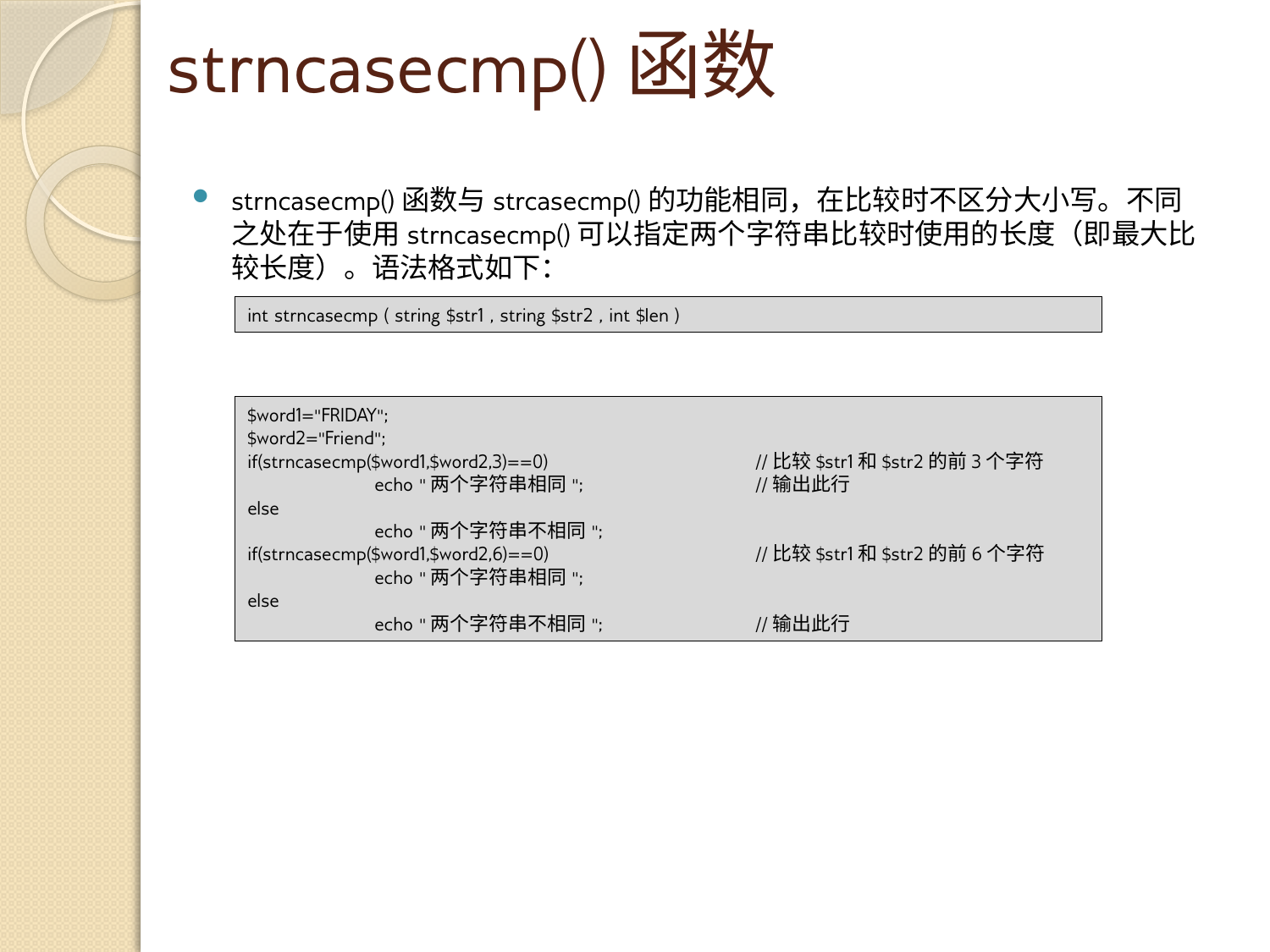

# strncasecmp()函数
strncasecmp()函数与strcasecmp()的功能相同，在比较时不区分大小写。不同之处在于使用strncasecmp()可以指定两个字符串比较时使用的长度（即最大比较长度）。语法格式如下：
int strncasecmp ( string $str1 , string $str2 , int $len )
$word1="FRIDAY";
$word2="Friend";
if(strncasecmp($word1,$word2,3)==0)		//比较$str1和$str2的前3个字符
	echo "两个字符串相同";		//输出此行
else
	echo "两个字符串不相同";
if(strncasecmp($word1,$word2,6)==0) 		//比较$str1和$str2的前6个字符
	echo "两个字符串相同";
else
	echo "两个字符串不相同";		//输出此行